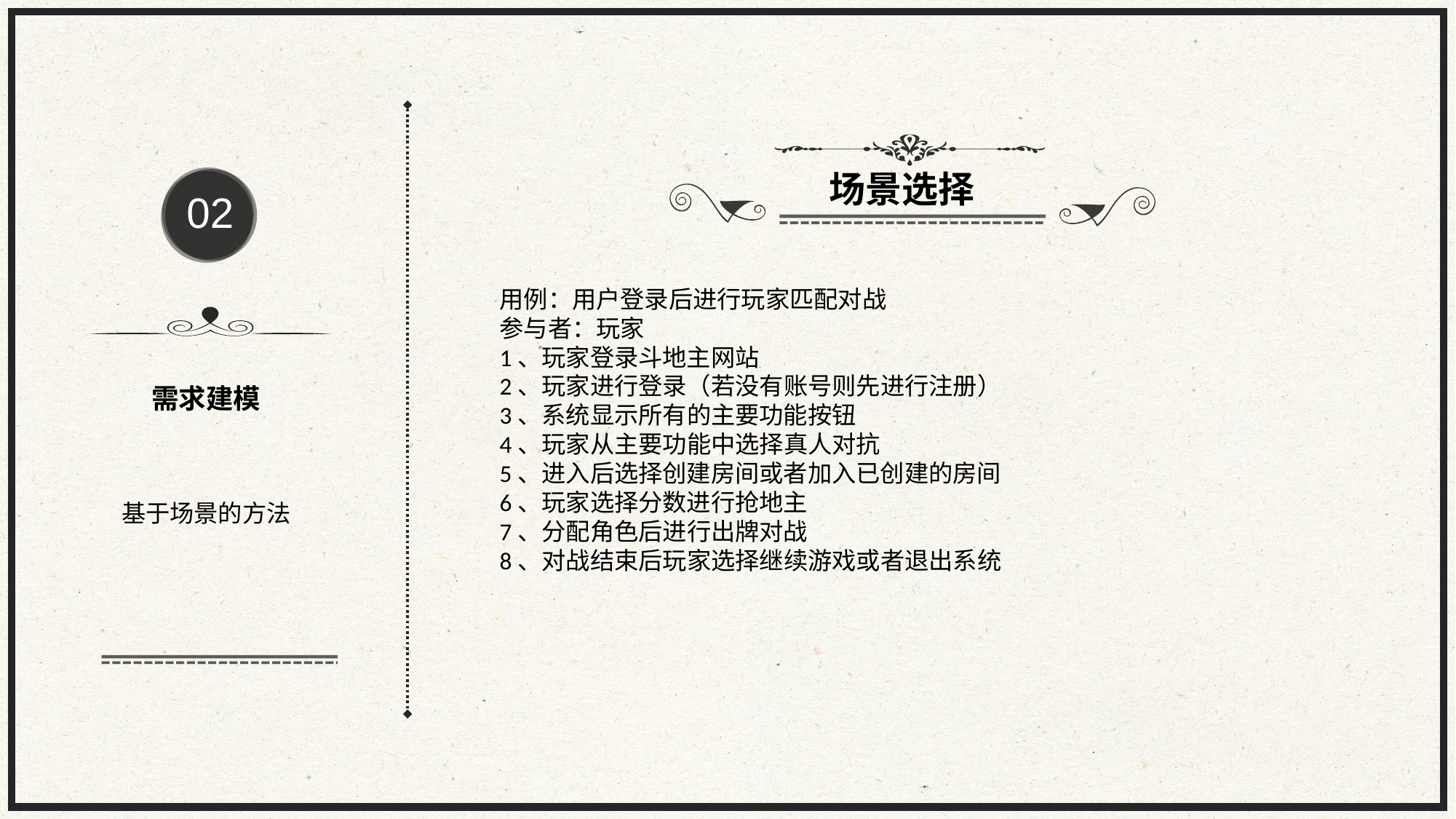

场景选择

02
用例：用户登录后进行玩家匹配对战
参与者：玩家
1、玩家登录斗地主网站
2、玩家进行登录（若没有账号则先进行注册）
3、系统显示所有的主要功能按钮
4、玩家从主要功能中选择真人对抗
5、进入后选择创建房间或者加入已创建的房间
6、玩家选择分数进行抢地主
7、分配角色后进行出牌对战
8、对战结束后玩家选择继续游戏或者退出系统

需求建模

基于场景的方法